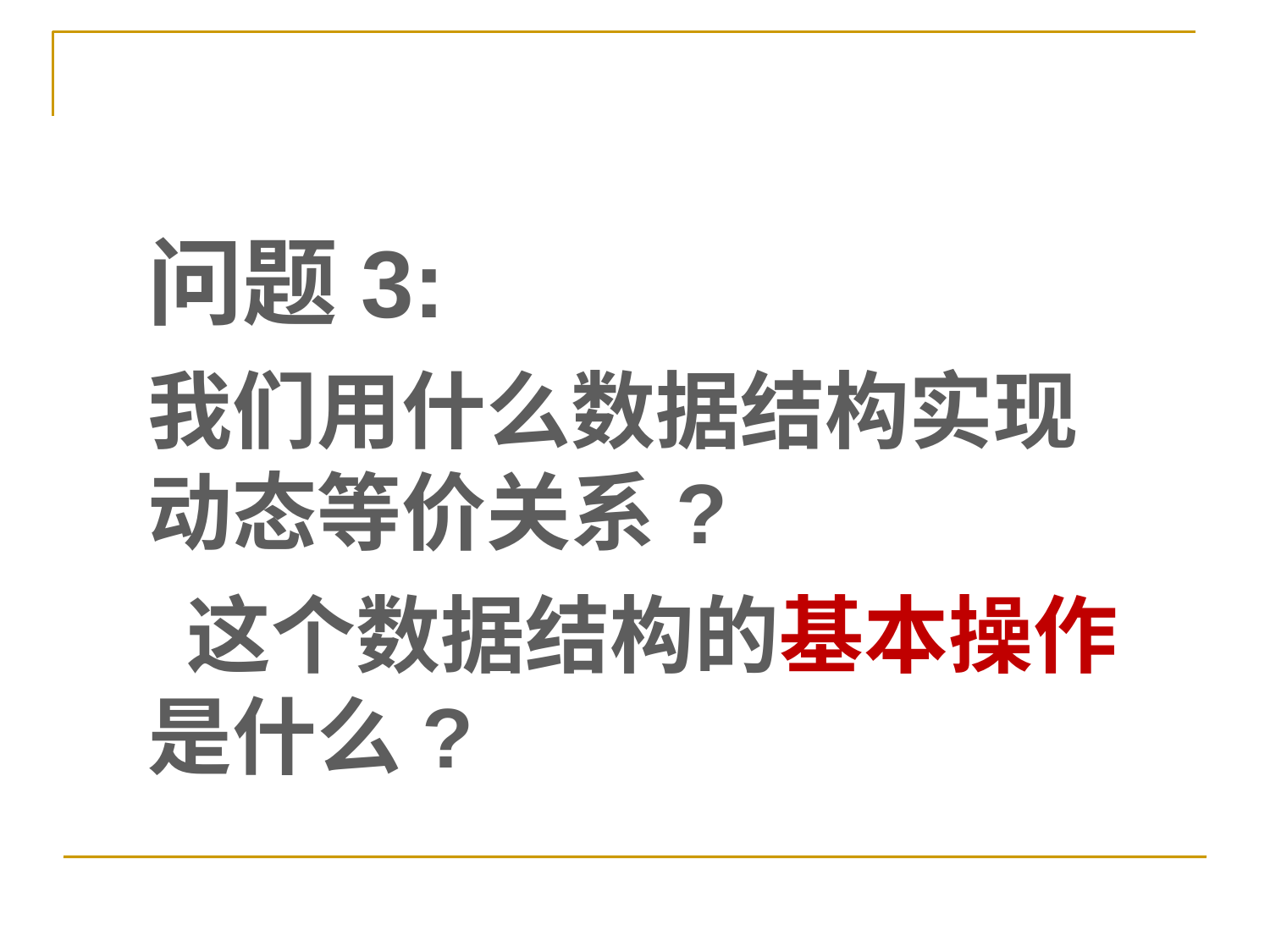

问题3:
我们用什么数据结构实现动态等价关系?
 这个数据结构的基本操作是什么?